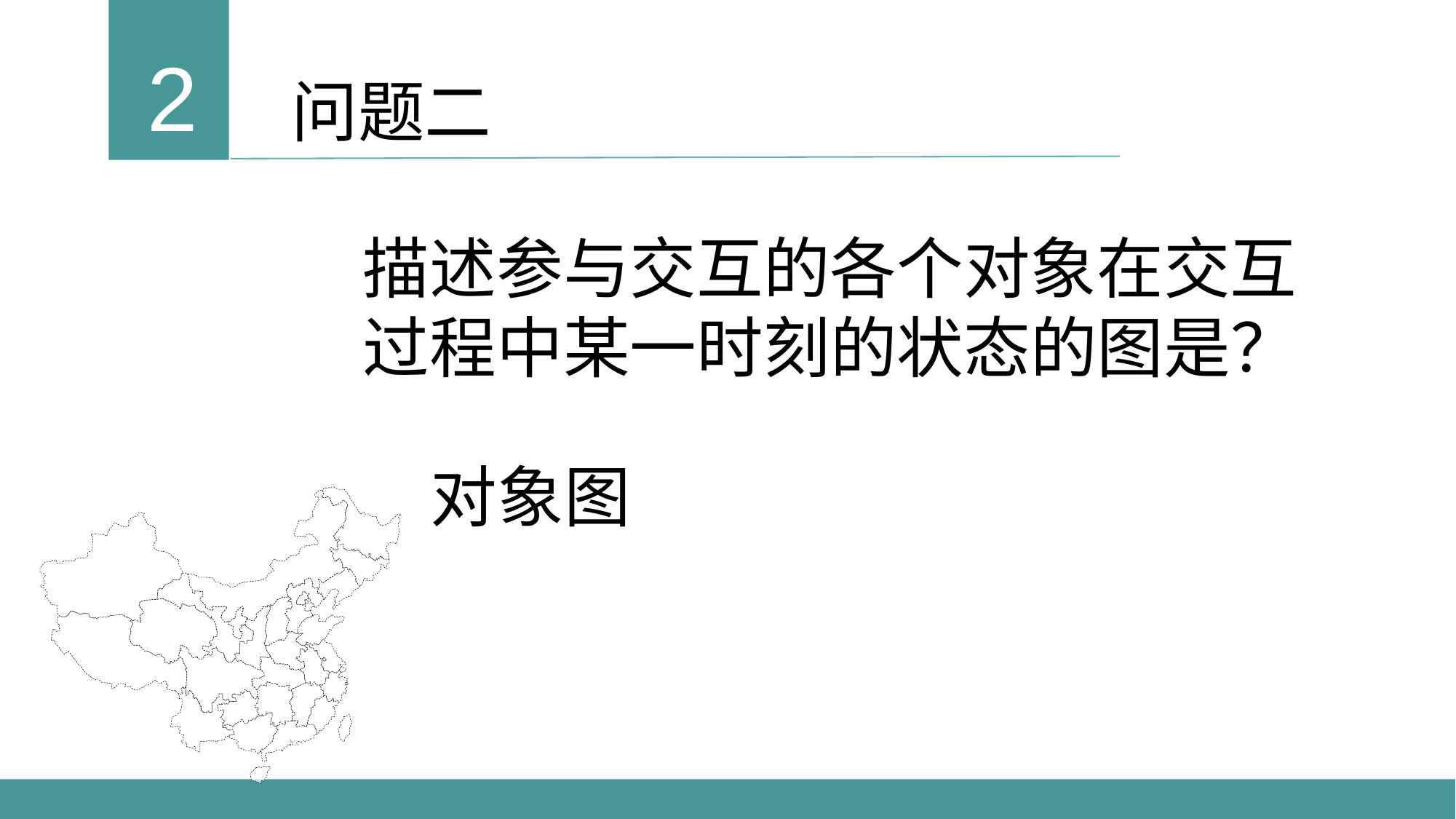

2
问题二

描述参与交互的各个对象在交互过程中某一时刻的状态的图是？
对象图